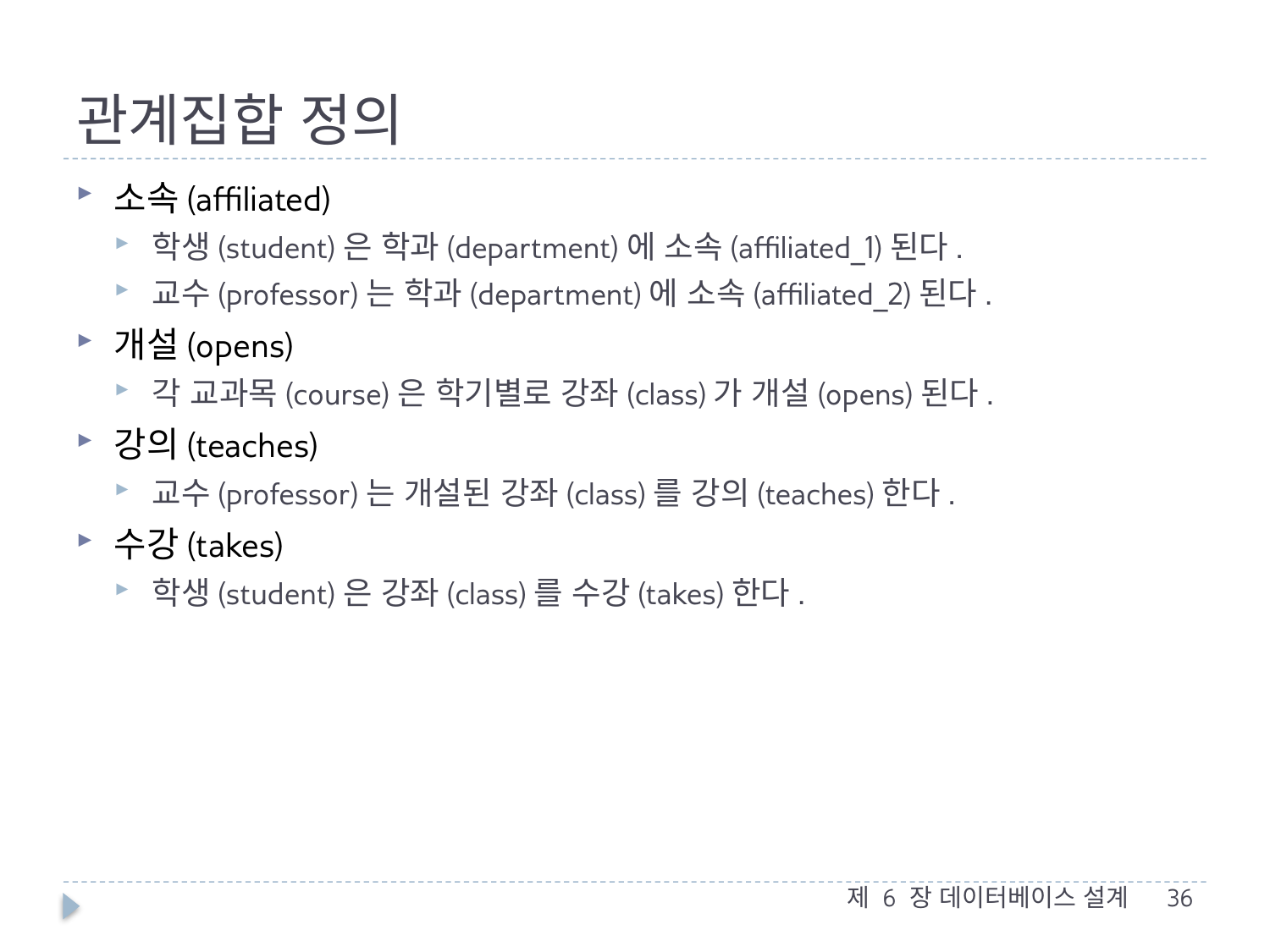

# 관계집합 정의
소속(affiliated)
학생(student)은 학과(department)에 소속(affiliated_1)된다.
교수(professor)는 학과(department)에 소속(affiliated_2)된다.
개설(opens)
각 교과목(course)은 학기별로 강좌(class)가 개설(opens)된다.
강의(teaches)
교수(professor)는 개설된 강좌(class)를 강의(teaches)한다.
수강(takes)
학생(student)은 강좌(class)를 수강(takes)한다.
제 6 장 데이터베이스 설계
36